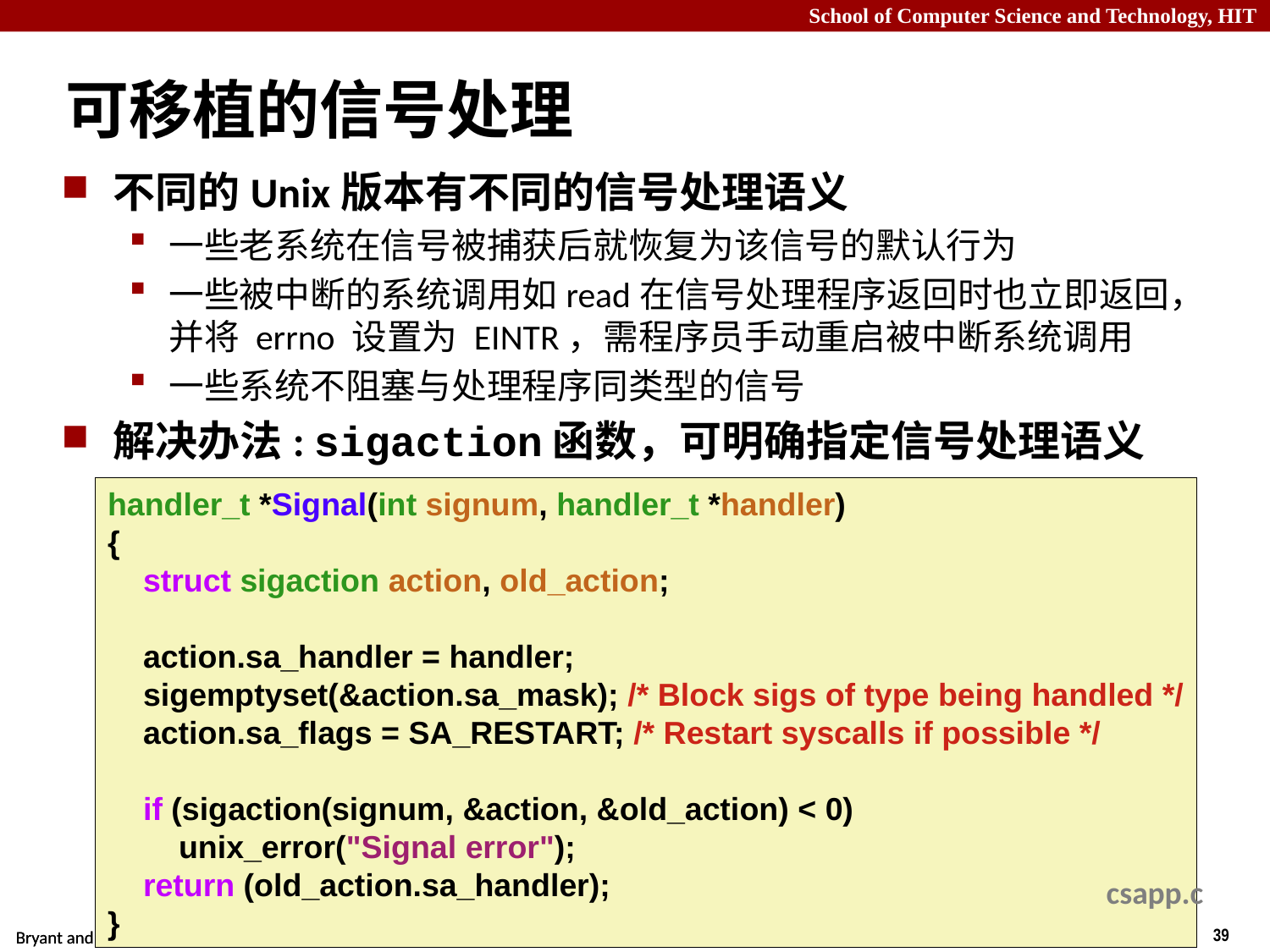

# 可移植的信号处理
不同的Unix版本有不同的信号处理语义
一些老系统在信号被捕获后就恢复为该信号的默认行为
一些被中断的系统调用如read在信号处理程序返回时也立即返回，并将 errno 设置为 EINTR，需程序员手动重启被中断系统调用
一些系统不阻塞与处理程序同类型的信号
解决办法: sigaction函数，可明确指定信号处理语义
handler_t *Signal(int signum, handler_t *handler)
{
    struct sigaction action, old_action;

    action.sa_handler = handler;
    sigemptyset(&action.sa_mask); /* Block sigs of type being handled */
    action.sa_flags = SA_RESTART; /* Restart syscalls if possible */

    if (sigaction(signum, &action, &old_action) < 0)
        unix_error("Signal error");
    return (old_action.sa_handler);
}
csapp.c